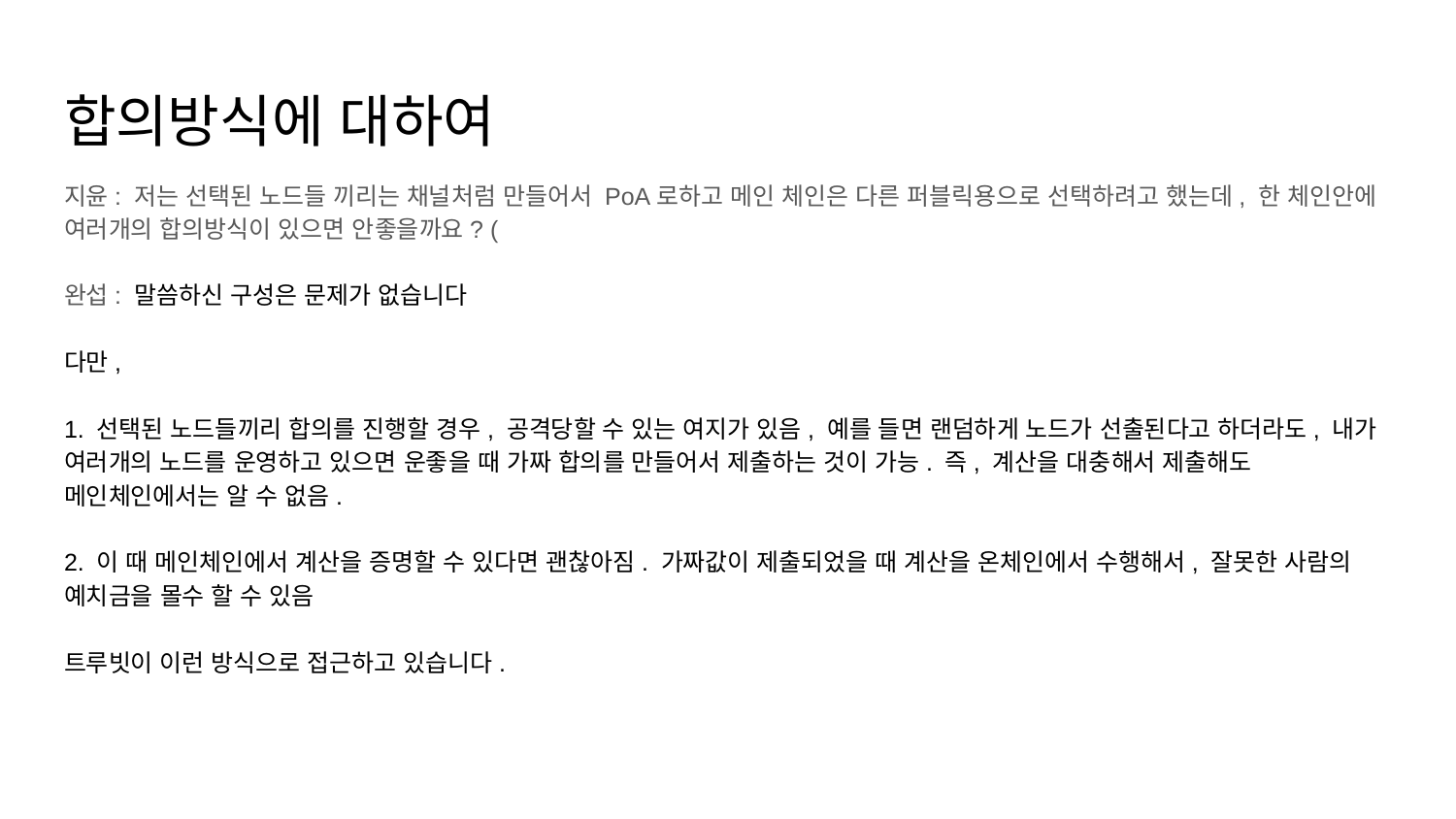

# 합의방식에 대하여
지윤: 저는 선택된 노드들 끼리는 채널처럼 만들어서 PoA로하고 메인 체인은 다른 퍼블릭용으로 선택하려고 했는데, 한 체인안에 여러개의 합의방식이 있으면 안좋을까요? (
완섭: 말씀하신 구성은 문제가 없습니다
다만,
1. 선택된 노드들끼리 합의를 진행할 경우, 공격당할 수 있는 여지가 있음, 예를 들면 랜덤하게 노드가 선출된다고 하더라도, 내가 여러개의 노드를 운영하고 있으면 운좋을 때 가짜 합의를 만들어서 제출하는 것이 가능. 즉, 계산을 대충해서 제출해도 메인체인에서는 알 수 없음.
2. 이 때 메인체인에서 계산을 증명할 수 있다면 괜찮아짐. 가짜값이 제출되었을 때 계산을 온체인에서 수행해서, 잘못한 사람의 예치금을 몰수 할 수 있음
트루빗이 이런 방식으로 접근하고 있습니다.